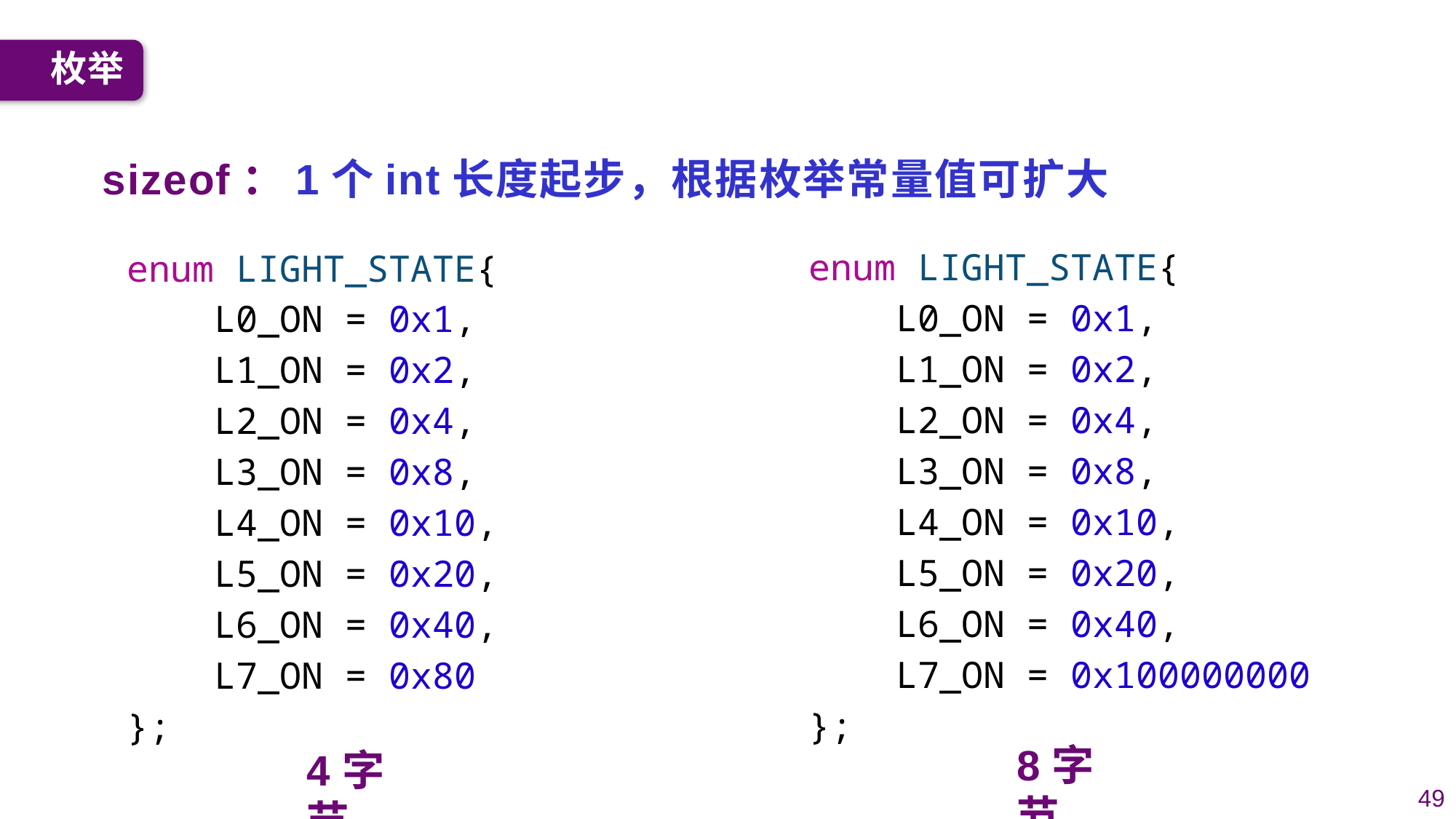

枚举
sizeof：1个int长度起步，根据枚举常量值可扩大
enum LIGHT_STATE{
    L0_ON = 0x1,
    L1_ON = 0x2,
    L2_ON = 0x4,
    L3_ON = 0x8,
    L4_ON = 0x10,
    L5_ON = 0x20,
    L6_ON = 0x40,
    L7_ON = 0x100000000
};
enum LIGHT_STATE{
    L0_ON = 0x1,
    L1_ON = 0x2,
    L2_ON = 0x4,
    L3_ON = 0x8,
    L4_ON = 0x10,
    L5_ON = 0x20,
    L6_ON = 0x40,
    L7_ON = 0x80
};
8字节
4字节

49